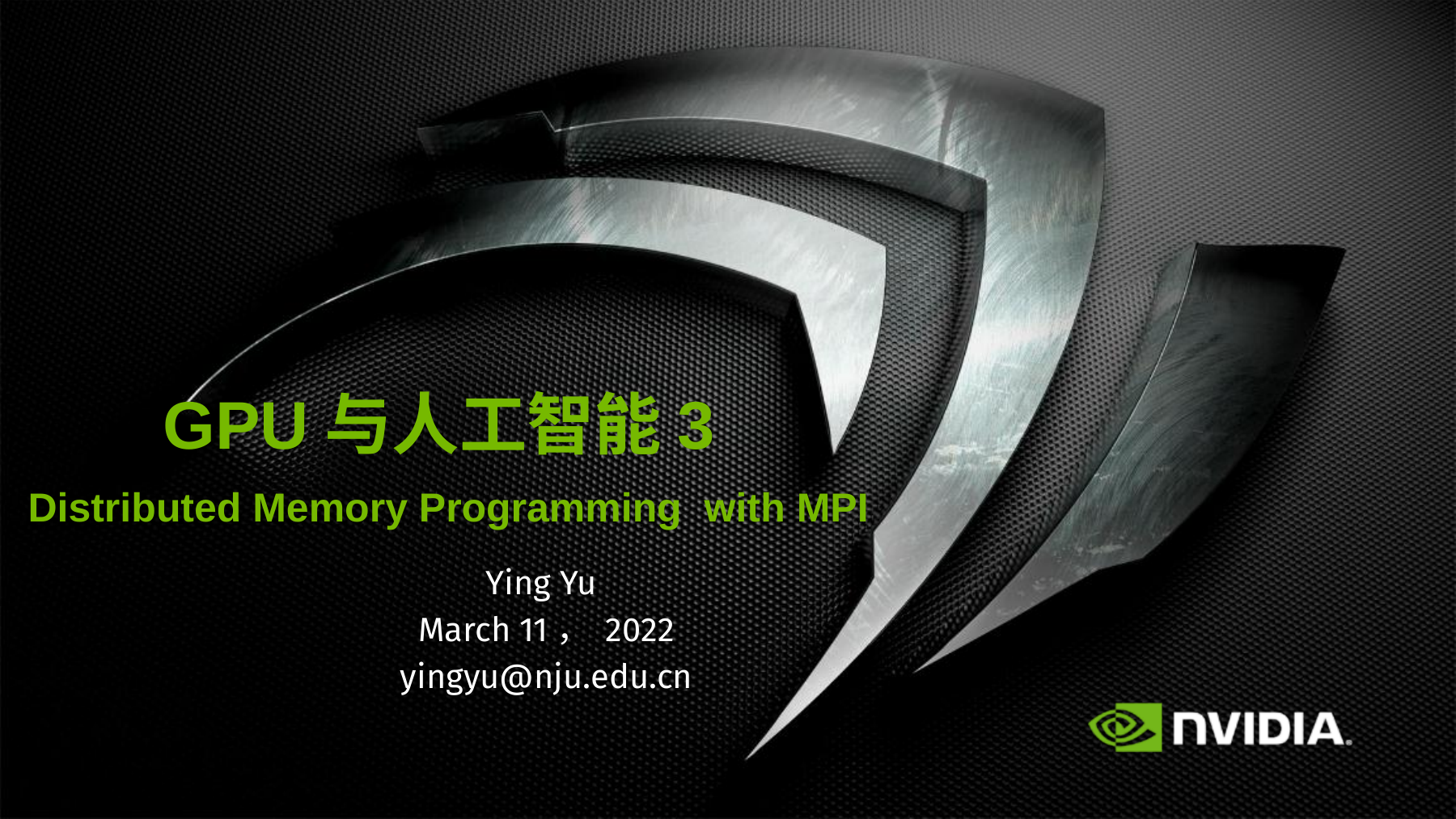

# GPU与人工智能3 Distributed Memory Programming  with MPI
Ying Yu
March 11， 2022
yingyu@nju.edu.cn